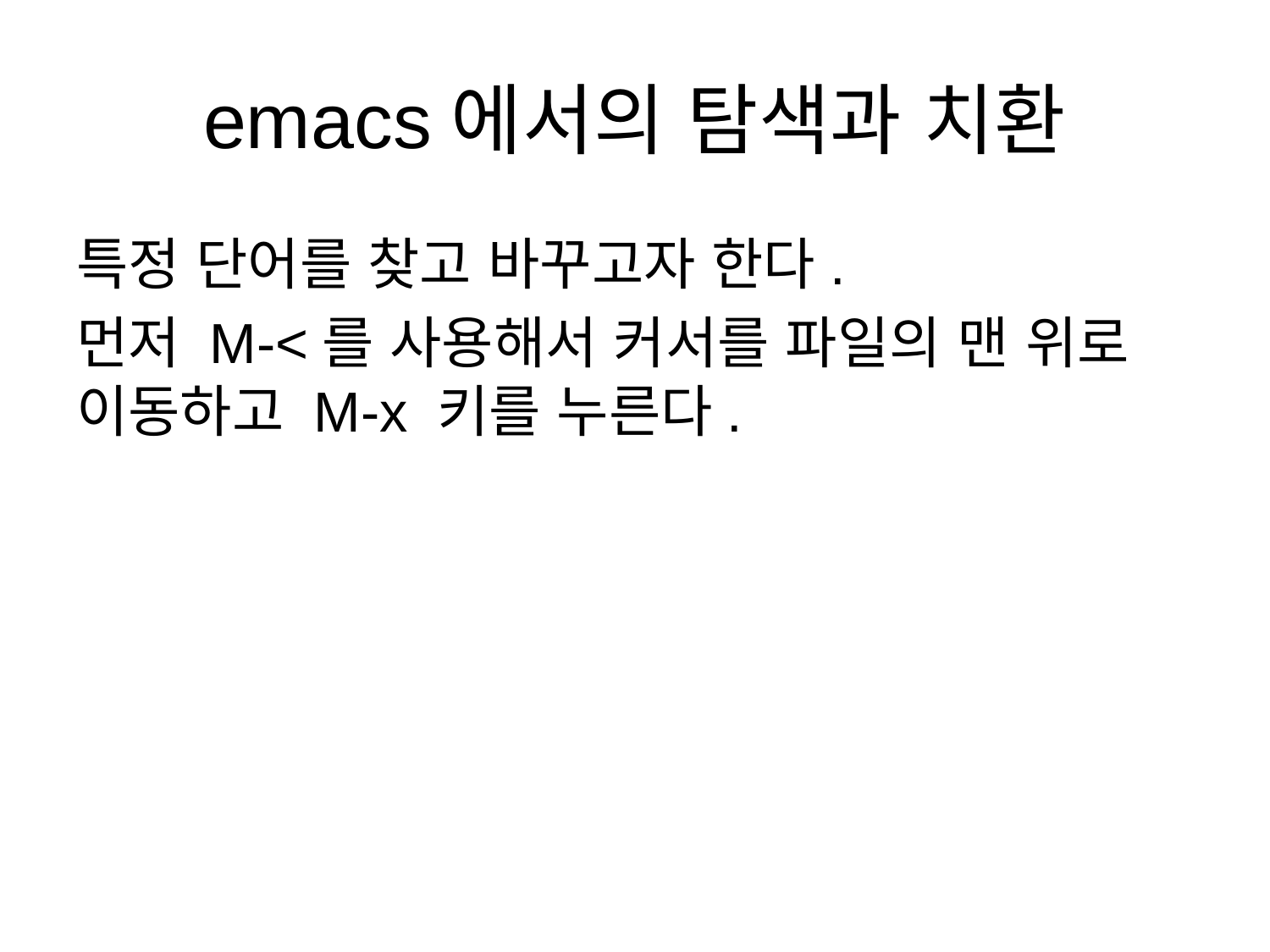

# emacs에서의 탐색과 치환
특정 단어를 찾고 바꾸고자 한다.
먼저 M-<를 사용해서 커서를 파일의 맨 위로 이동하고 M-x 키를 누른다.